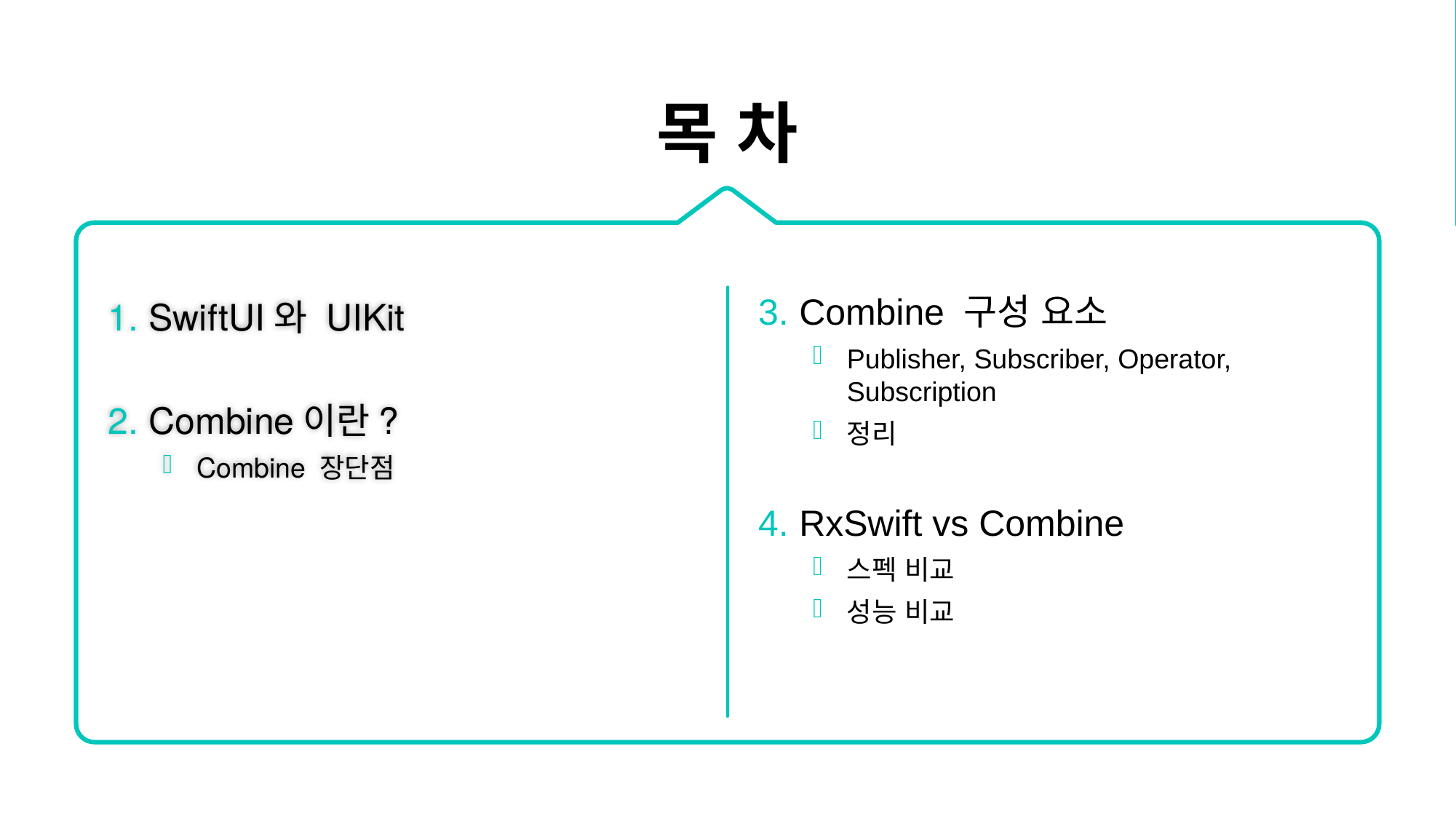

목 차

Combine 구성 요소
Publisher, Subscriber, Operator, Subscription
정리

RxSwift vs Combine
스펙 비교
성능 비교

SwiftUI와 UIKit

Combine이란?
Combine 장단점